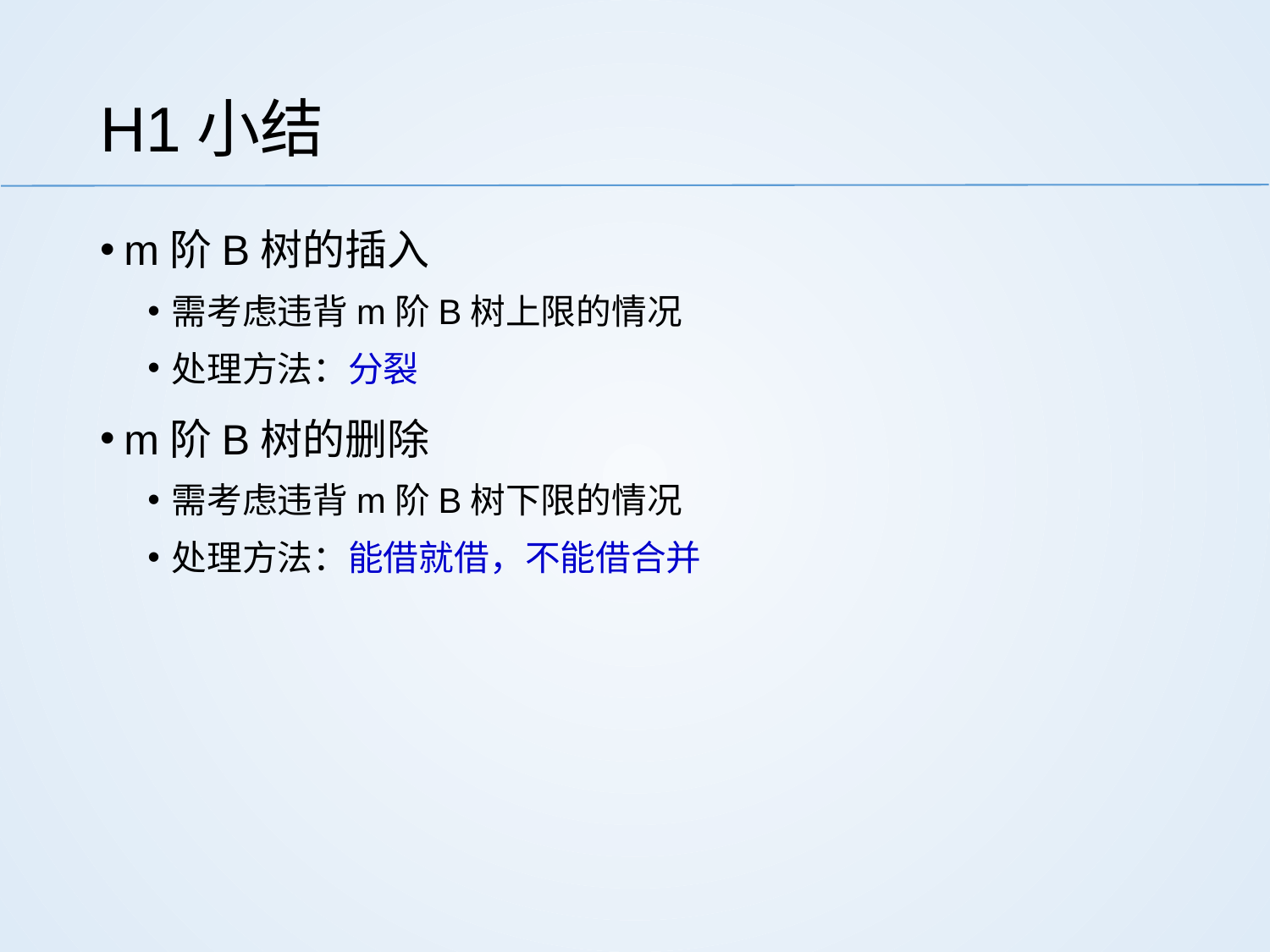

# H1小结
m阶B树的插入
需考虑违背m阶B树上限的情况
处理方法：分裂
m阶B树的删除
需考虑违背m阶B树下限的情况
处理方法：能借就借，不能借合并
122